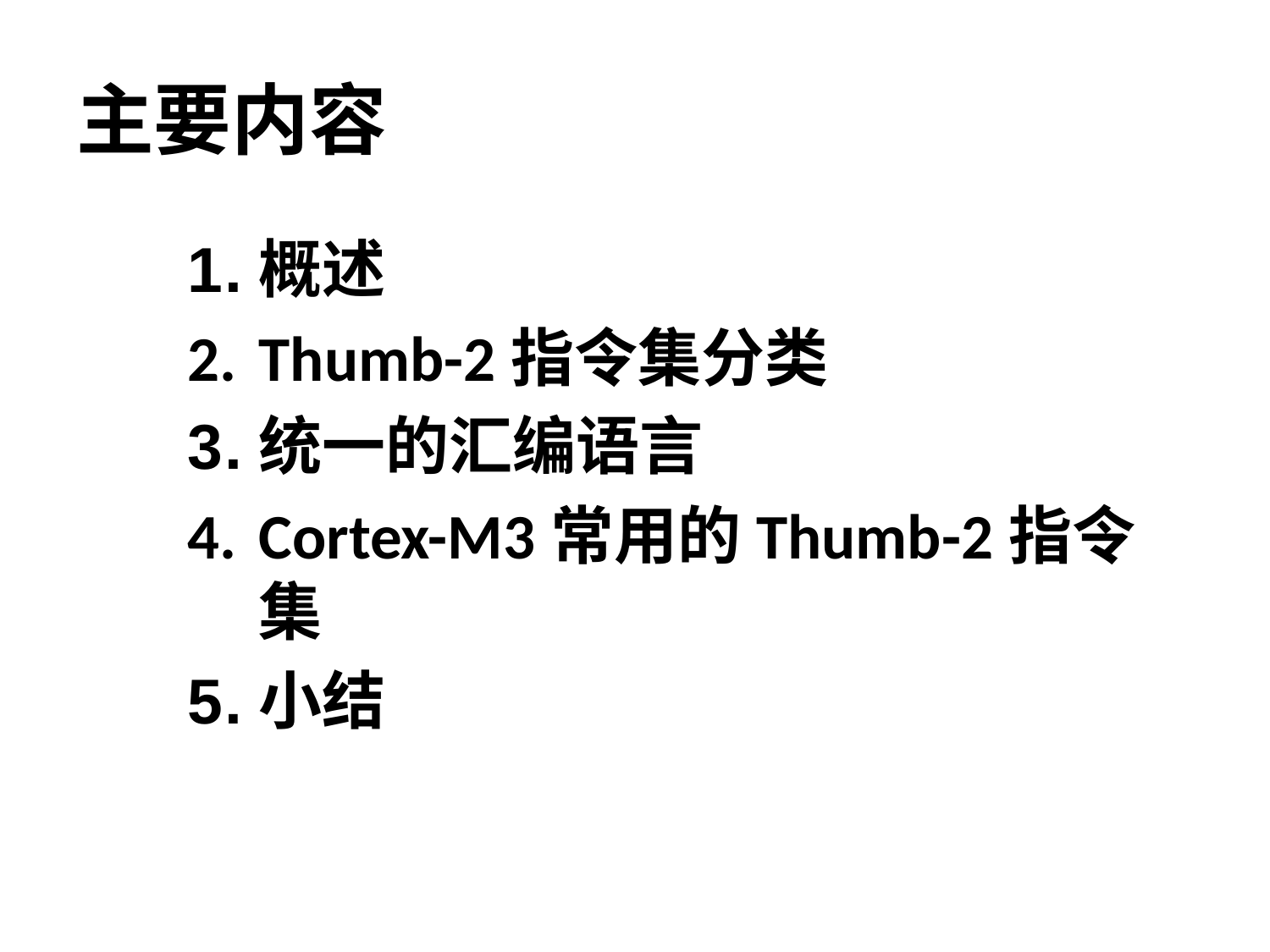

# 主要内容
概述
Thumb-2指令集分类
统一的汇编语言
Cortex-M3常用的Thumb-2指令集
小结